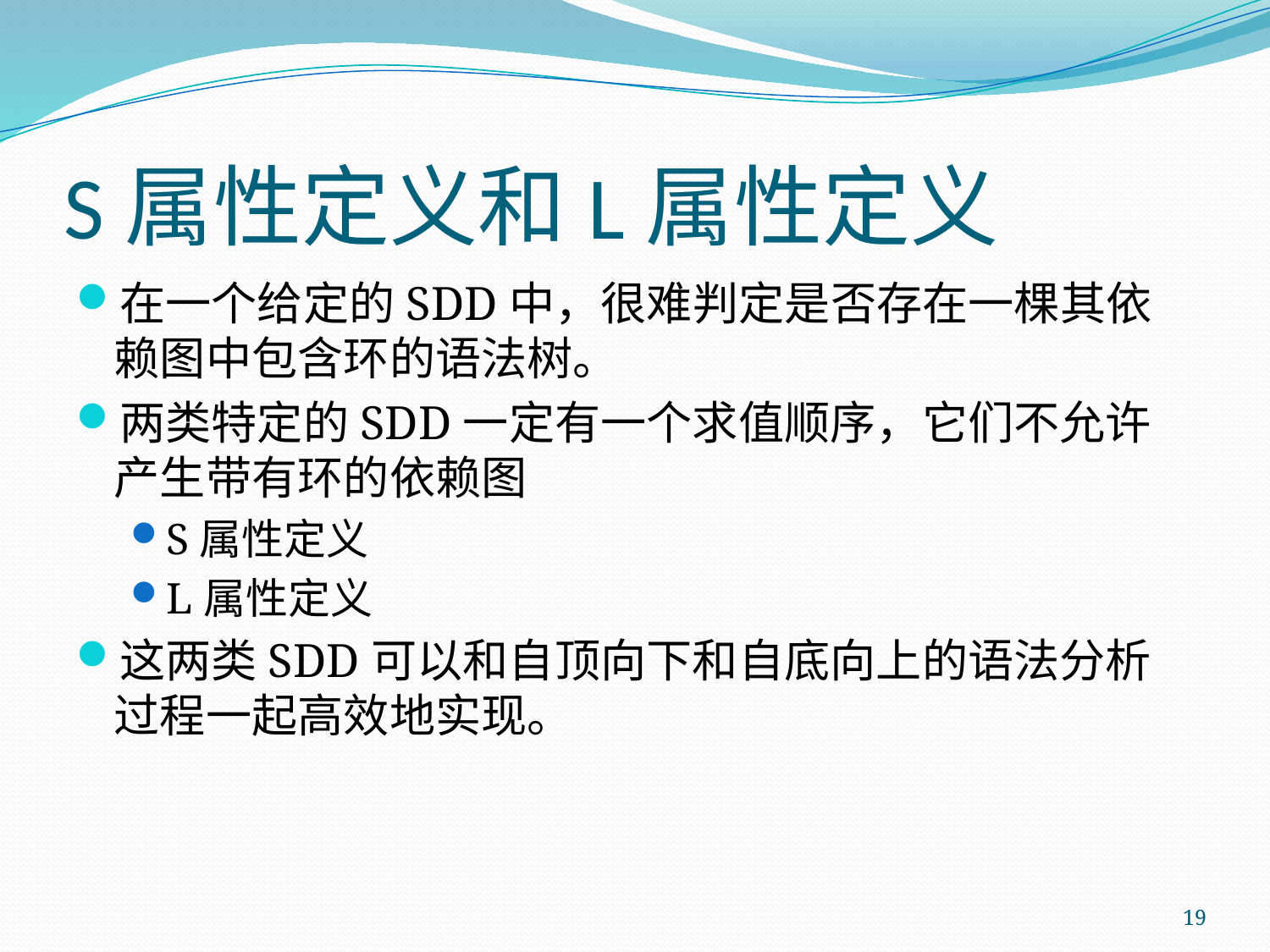

# S属性定义和L属性定义
在一个给定的SDD中，很难判定是否存在一棵其依赖图中包含环的语法树。
两类特定的SDD一定有一个求值顺序，它们不允许产生带有环的依赖图
S属性定义
L属性定义
这两类SDD可以和自顶向下和自底向上的语法分析过程一起高效地实现。
19